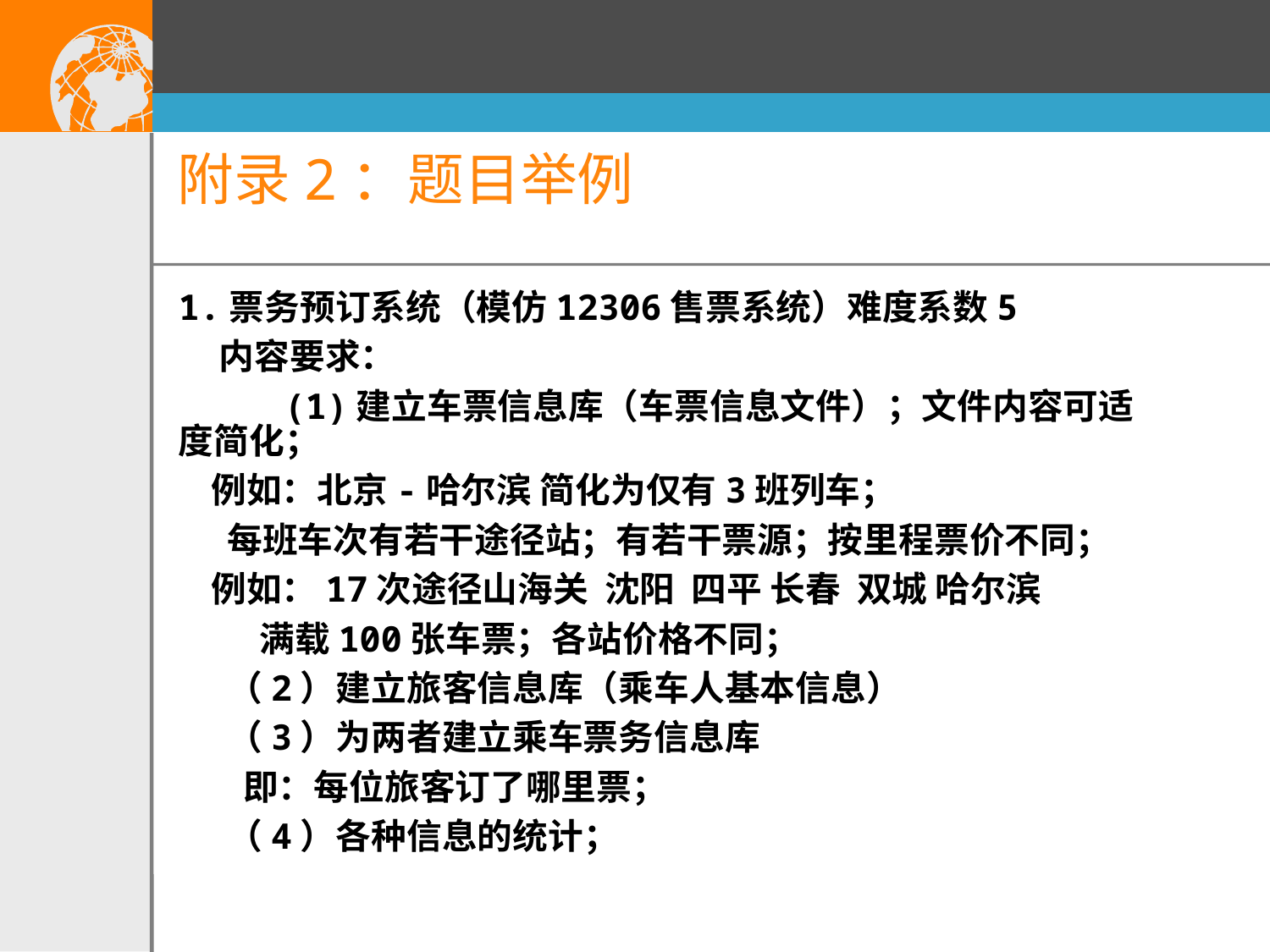

# 附录2：题目举例
1.票务预订系统（模仿12306售票系统）难度系数5
    内容要求：
     (1)建立车票信息库（车票信息文件）；文件内容可适度简化；
   例如：北京-哈尔滨 简化为仅有3班列车；
     每班车次有若干途径站；有若干票源；按里程票价不同；
   例如：17次途径山海关  沈阳  四平 长春  双城 哈尔滨
         满载100张车票；各站价格不同；
     （2）建立旅客信息库（乘车人基本信息）
     （3）为两者建立乘车票务信息库
       即：每位旅客订了哪里票；
     （4）各种信息的统计；